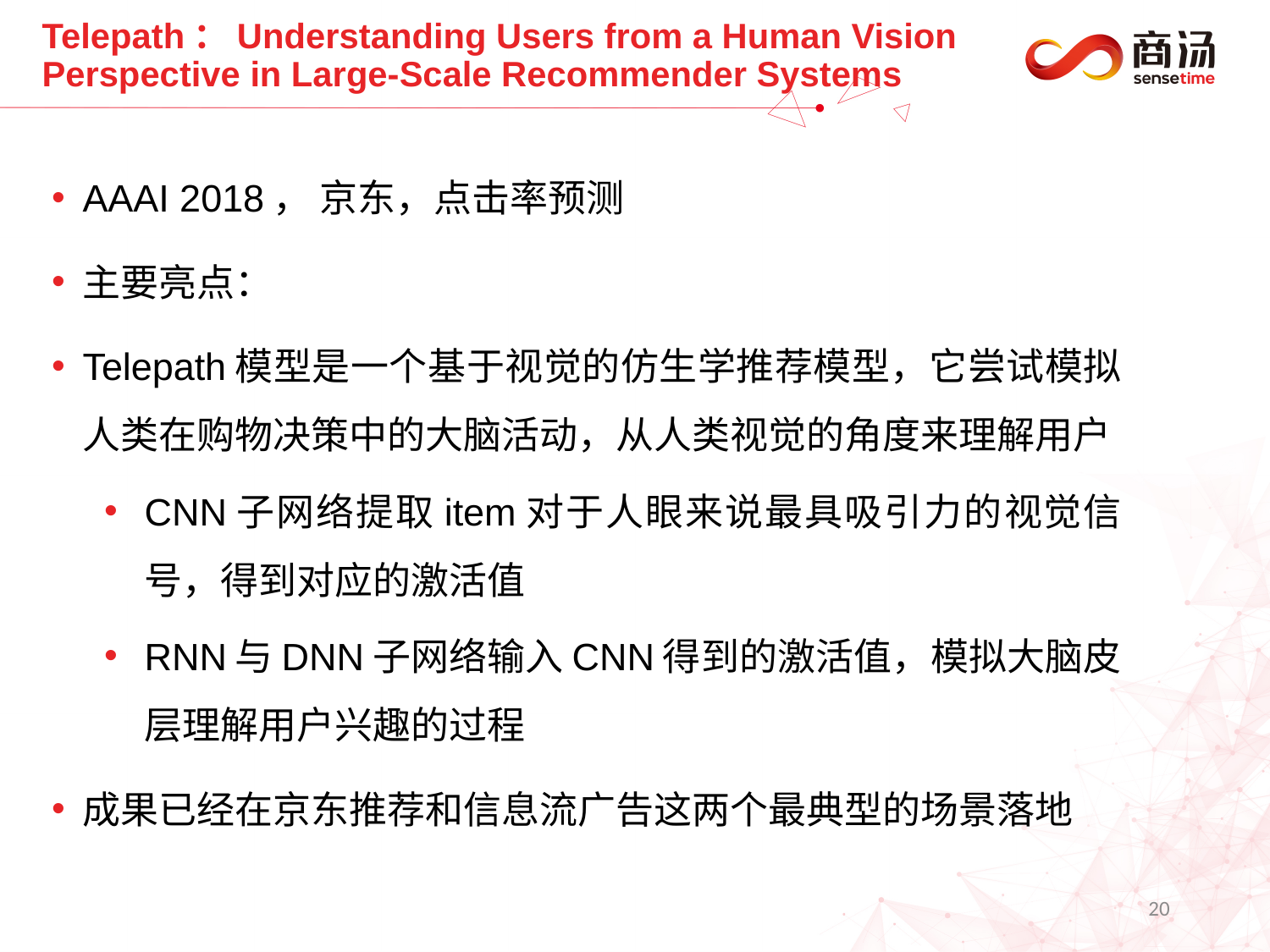

# Telepath：Understanding Users from a Human Vision Perspective in Large-Scale Recommender Systems
AAAI 2018， 京东，点击率预测
主要亮点：
Telepath模型是一个基于视觉的仿生学推荐模型，它尝试模拟人类在购物决策中的大脑活动，从人类视觉的角度来理解用户
CNN子网络提取item对于人眼来说最具吸引力的视觉信号，得到对应的激活值
RNN与DNN子网络输入CNN得到的激活值，模拟大脑皮层理解用户兴趣的过程
成果已经在京东推荐和信息流广告这两个最典型的场景落地
20